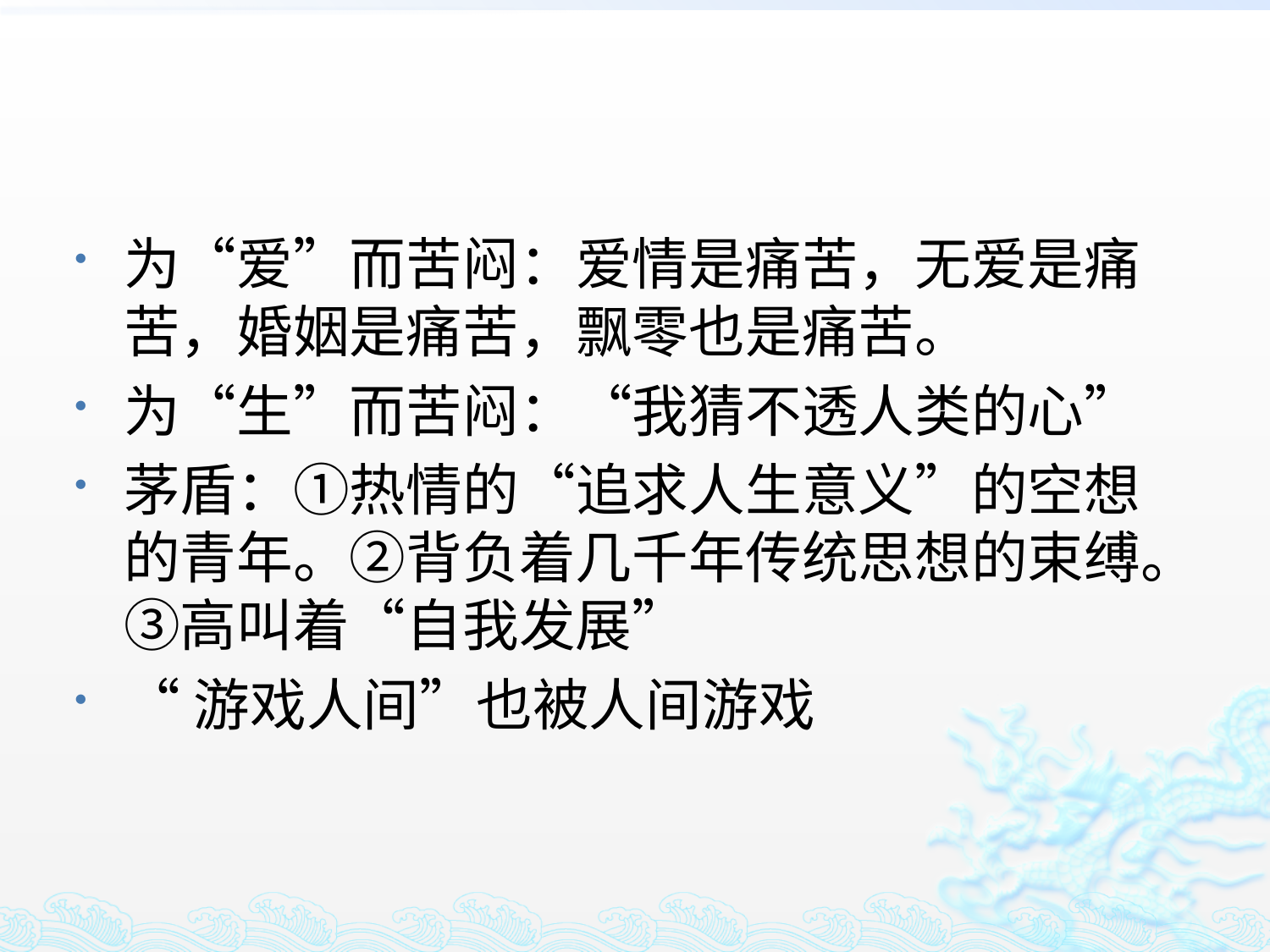

#
为“爱”而苦闷：爱情是痛苦，无爱是痛苦，婚姻是痛苦，飘零也是痛苦。
为“生”而苦闷：“我猜不透人类的心”
茅盾：①热情的“追求人生意义”的空想的青年。②背负着几千年传统思想的束缚。③高叫着“自我发展”
“游戏人间”也被人间游戏